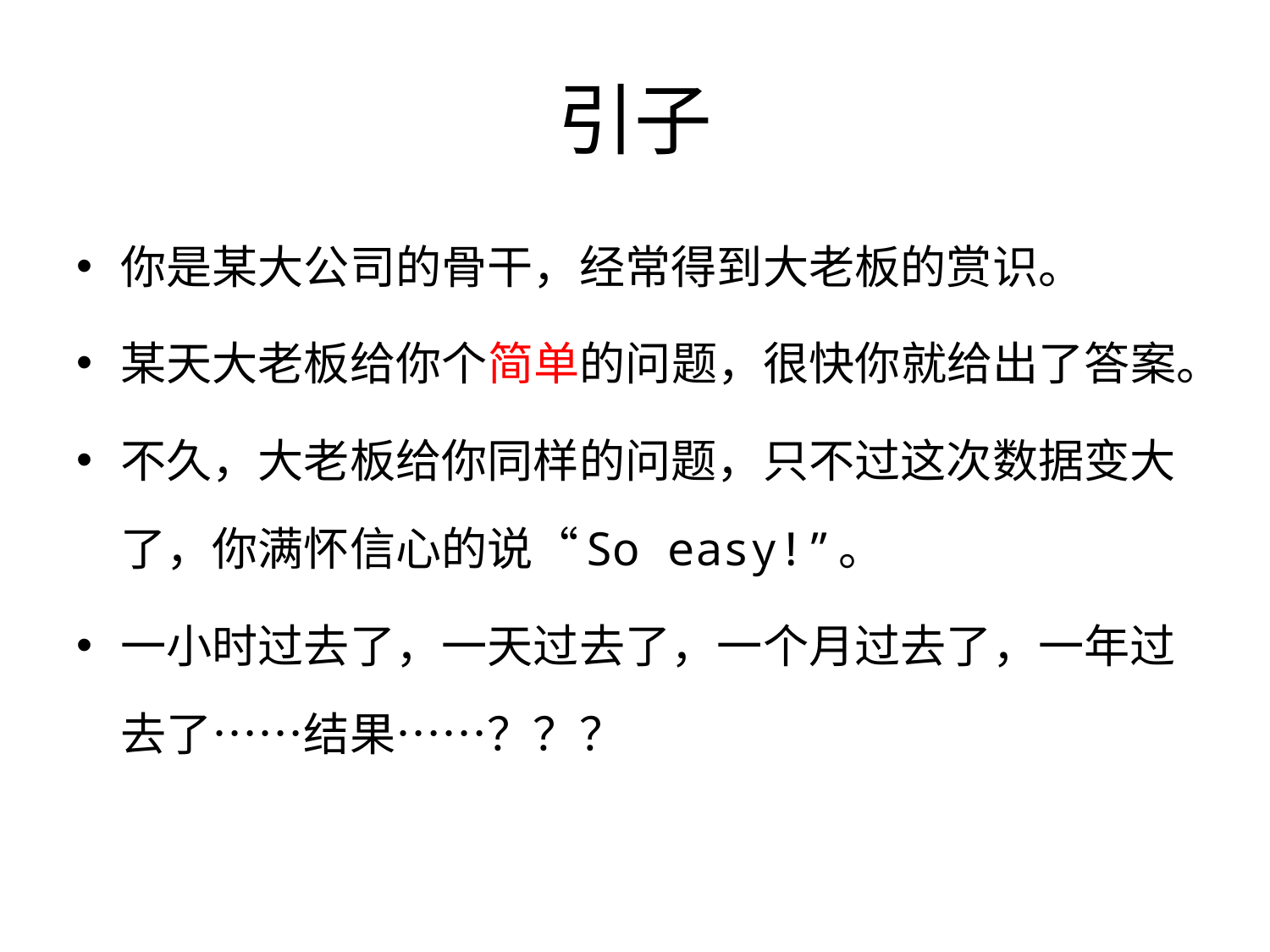

# 引子
你是某大公司的骨干，经常得到大老板的赏识。
某天大老板给你个简单的问题，很快你就给出了答案。
不久，大老板给你同样的问题，只不过这次数据变大了，你满怀信心的说“So easy!”。
一小时过去了，一天过去了，一个月过去了，一年过去了……结果……？？？